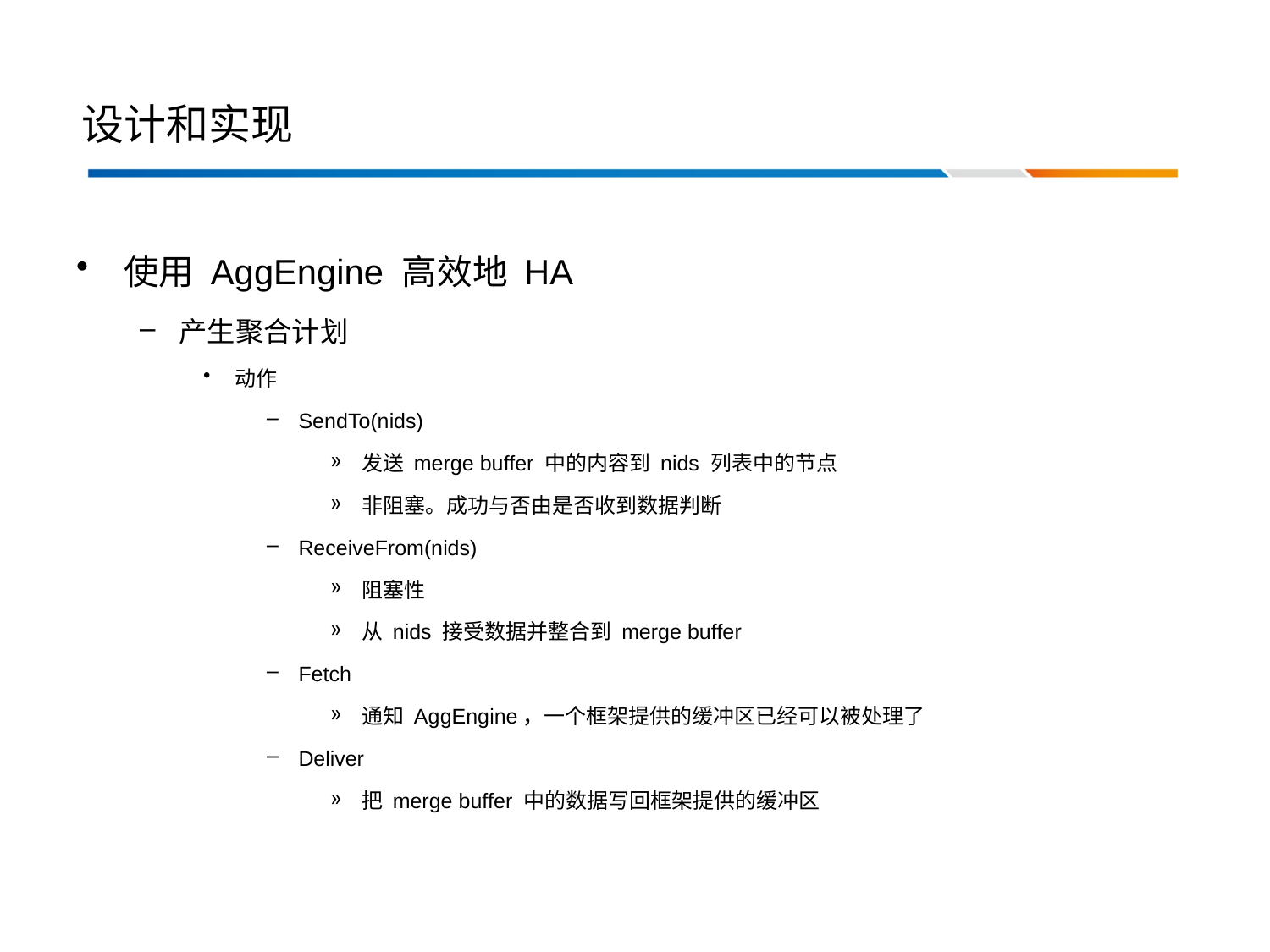

# 设计和实现
使用 AggEngine 高效地 HA
产生聚合计划
动作
SendTo(nids)
发送 merge buffer 中的内容到 nids 列表中的节点
非阻塞。成功与否由是否收到数据判断
ReceiveFrom(nids)
阻塞性
从 nids 接受数据并整合到 merge buffer
Fetch
通知 AggEngine，一个框架提供的缓冲区已经可以被处理了
Deliver
把 merge buffer 中的数据写回框架提供的缓冲区